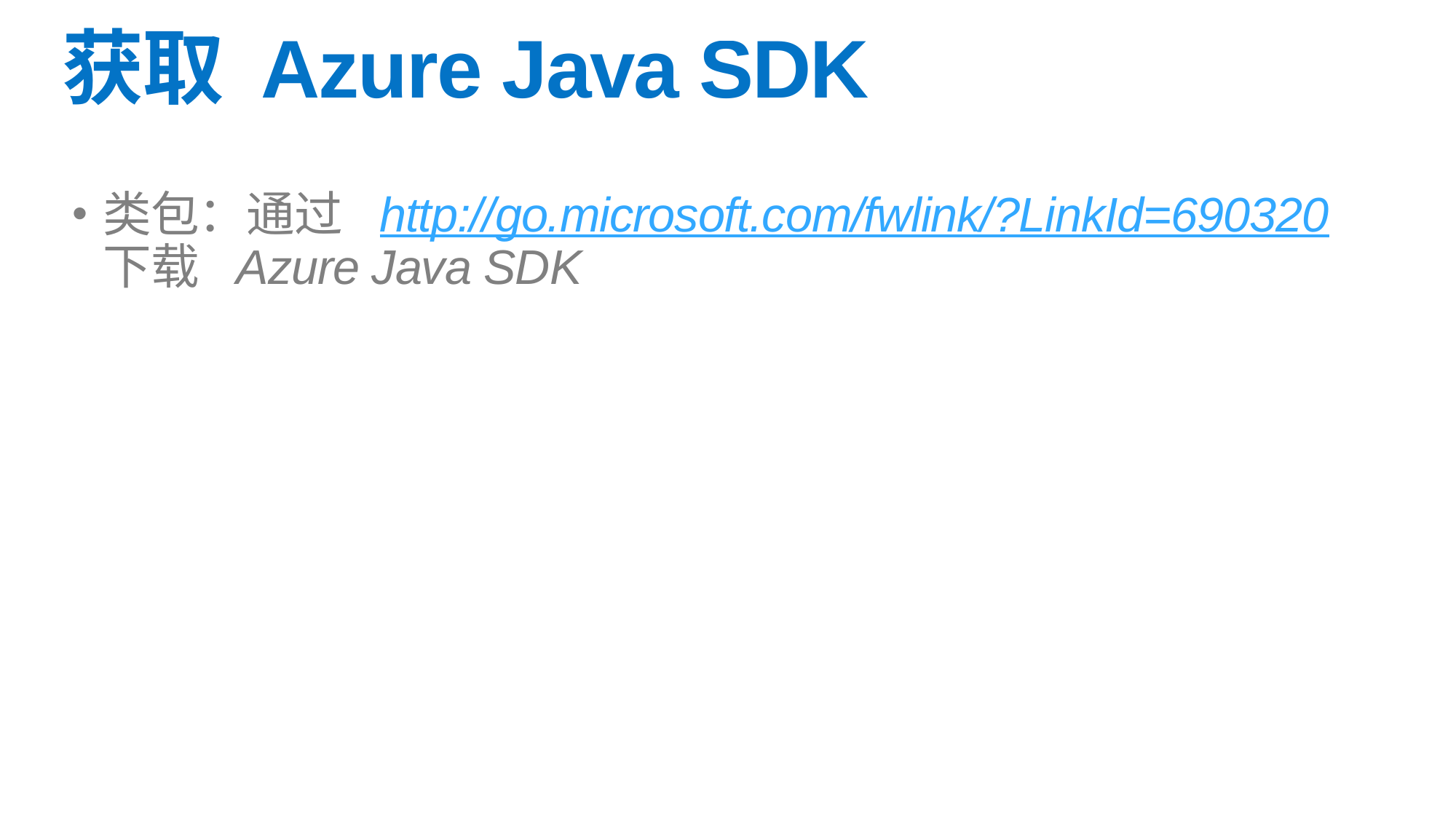

# 获取 Azure Java SDK
类包：通过  http://go.microsoft.com/fwlink/?LinkId=690320 下载  Azure Java SDK